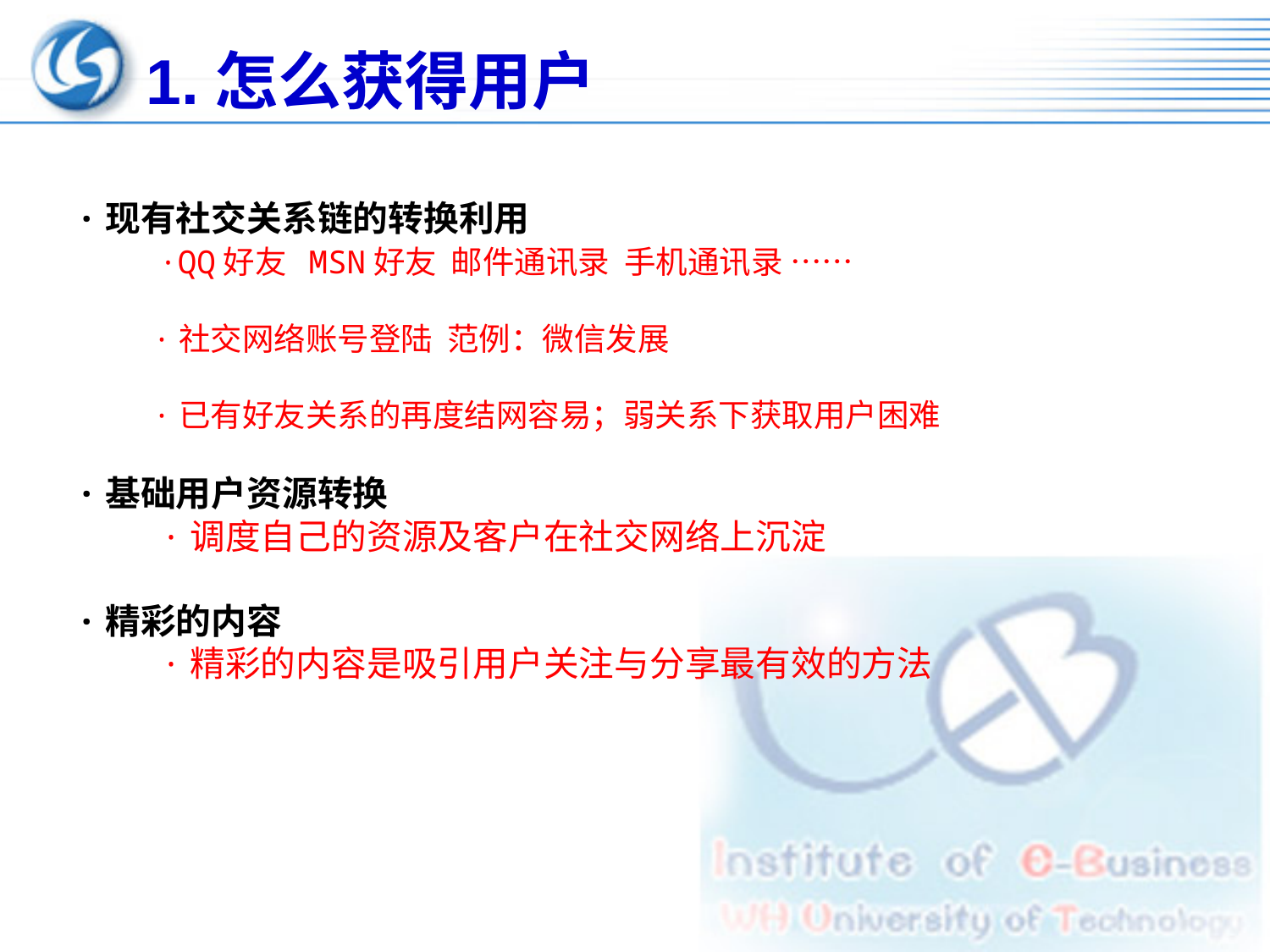

# 1.怎么获得用户
·现有社交关系链的转换利用
    ·QQ好友  MSN好友  邮件通讯录  手机通讯录 ……

    ·社交网络账号登陆  范例：微信发展

    ·已有好友关系的再度结网容易；弱关系下获取用户困难

·基础用户资源转换
    ·调度自己的资源及客户在社交网络上沉淀

·精彩的内容
    ·精彩的内容是吸引用户关注与分享最有效的方法